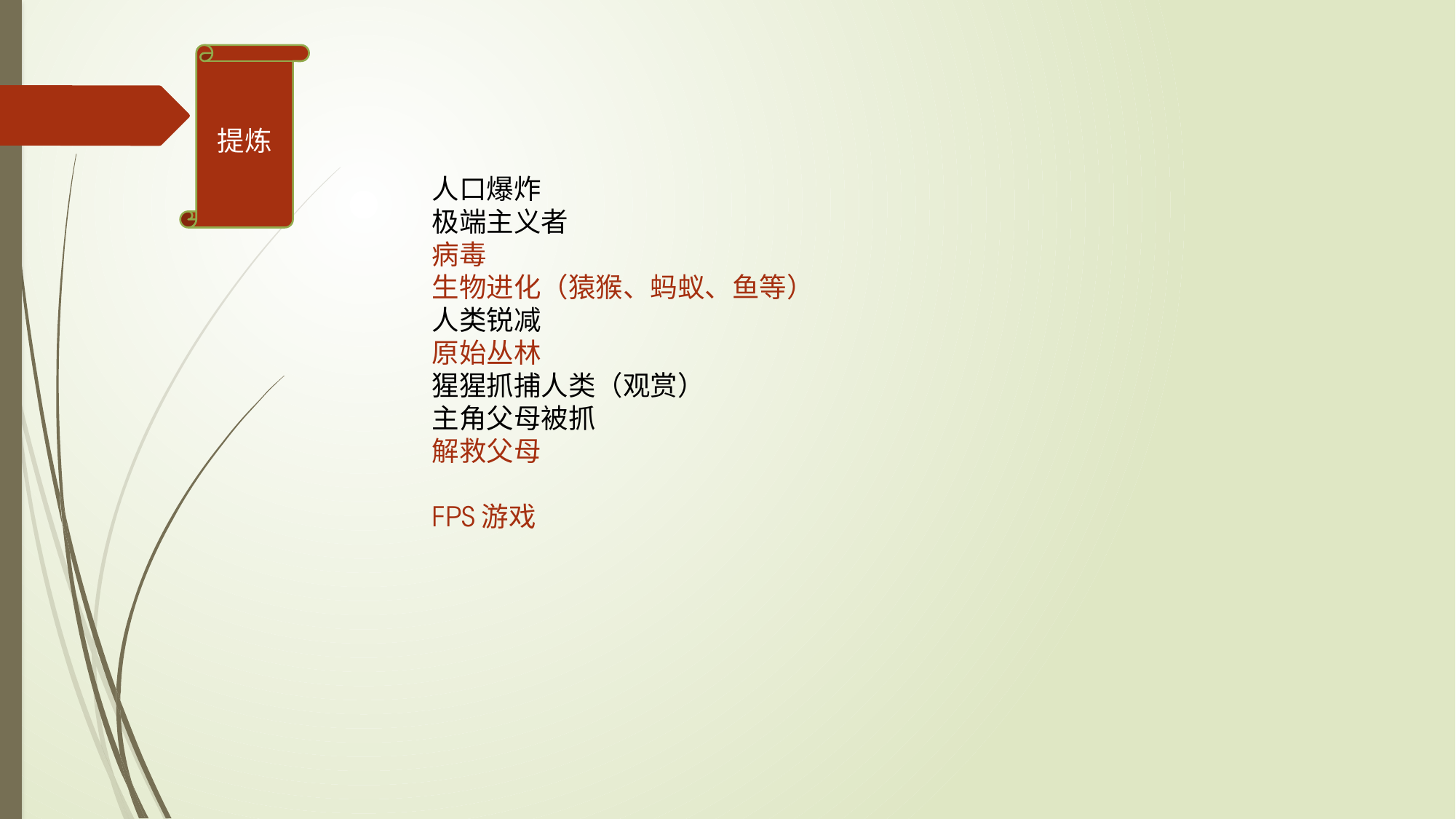

提炼
人口爆炸
极端主义者
病毒
生物进化（猿猴、蚂蚁、鱼等）
人类锐减
原始丛林
猩猩抓捕人类（观赏）
主角父母被抓
解救父母

FPS游戏